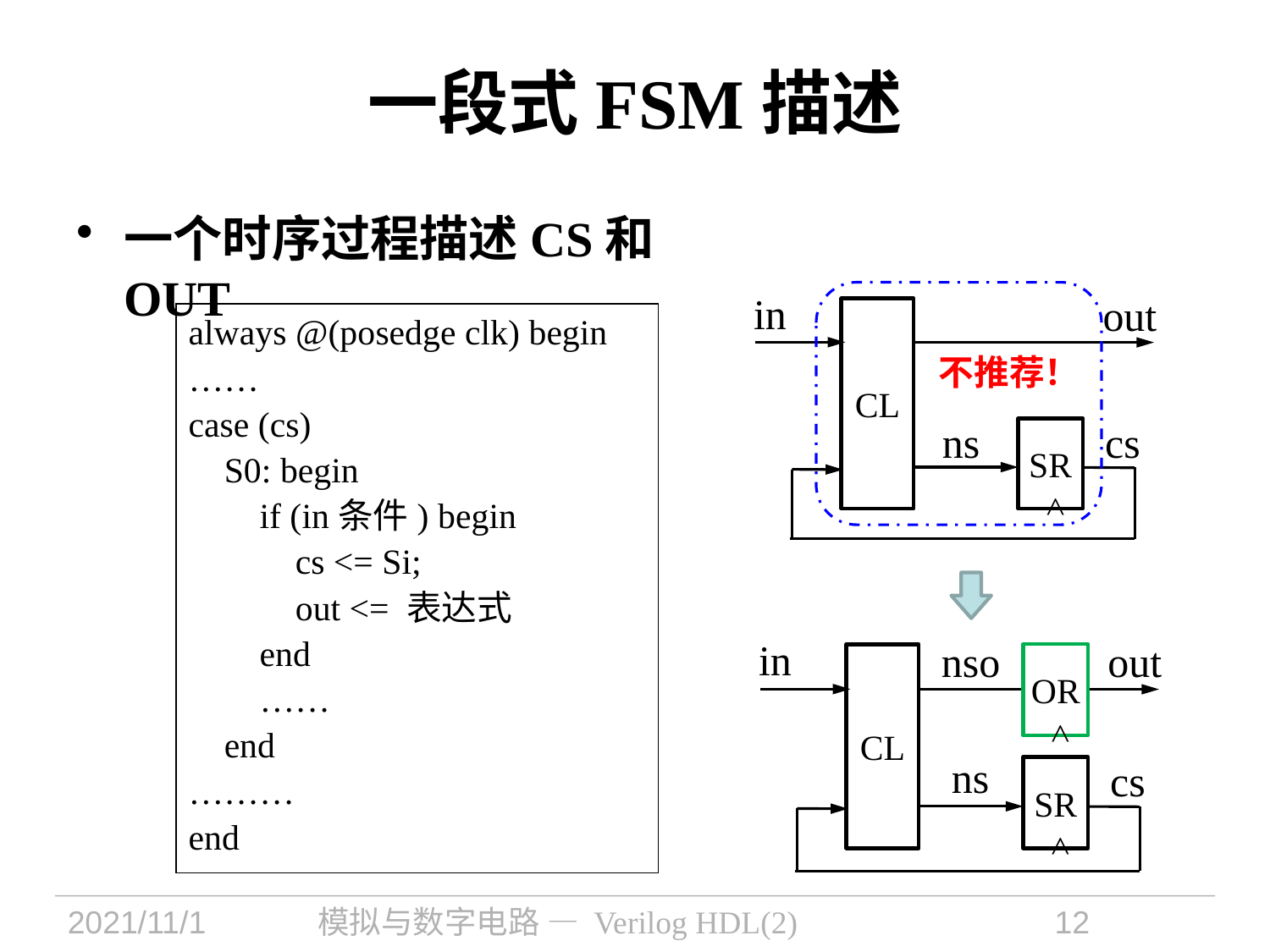

一段式FSM描述
一个时序过程描述CS和OUT
in
out
CL
ns
cs
SR
<

always @(posedge clk) begin
……
case (cs)
    S0: begin
        if (in条件) begin
            cs <= Si;
            out <= 表达式
        end
        ……
    end
………
end
不推荐！

in
out
nso
CL
OR
<
ns
cs
SR
<
2021/11/1
模拟与数字电路 — Verilog HDL(2)
12